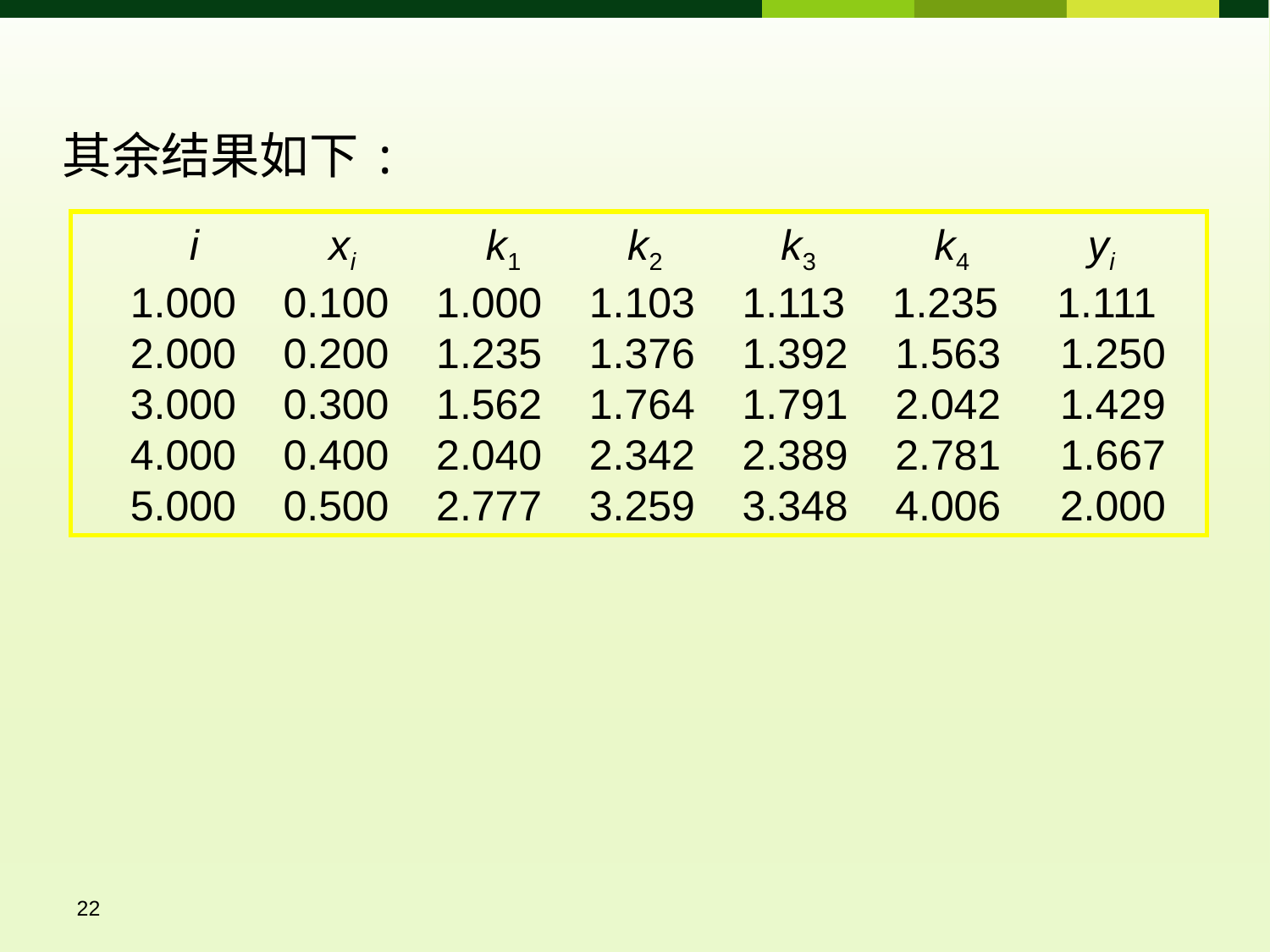

其余结果如下:
         i           xi           k1         k2          k3          k4          yi
    1.000    0.100    1.000    1.103    1.113    1.235     1.111
    2.000    0.200    1.235    1.376    1.392    1.563     1.250
    3.000    0.300    1.562    1.764    1.791    2.042     1.429
    4.000    0.400    2.040    2.342    2.389    2.781     1.667
    5.000    0.500    2.777    3.259    3.348    4.006     2.000
22